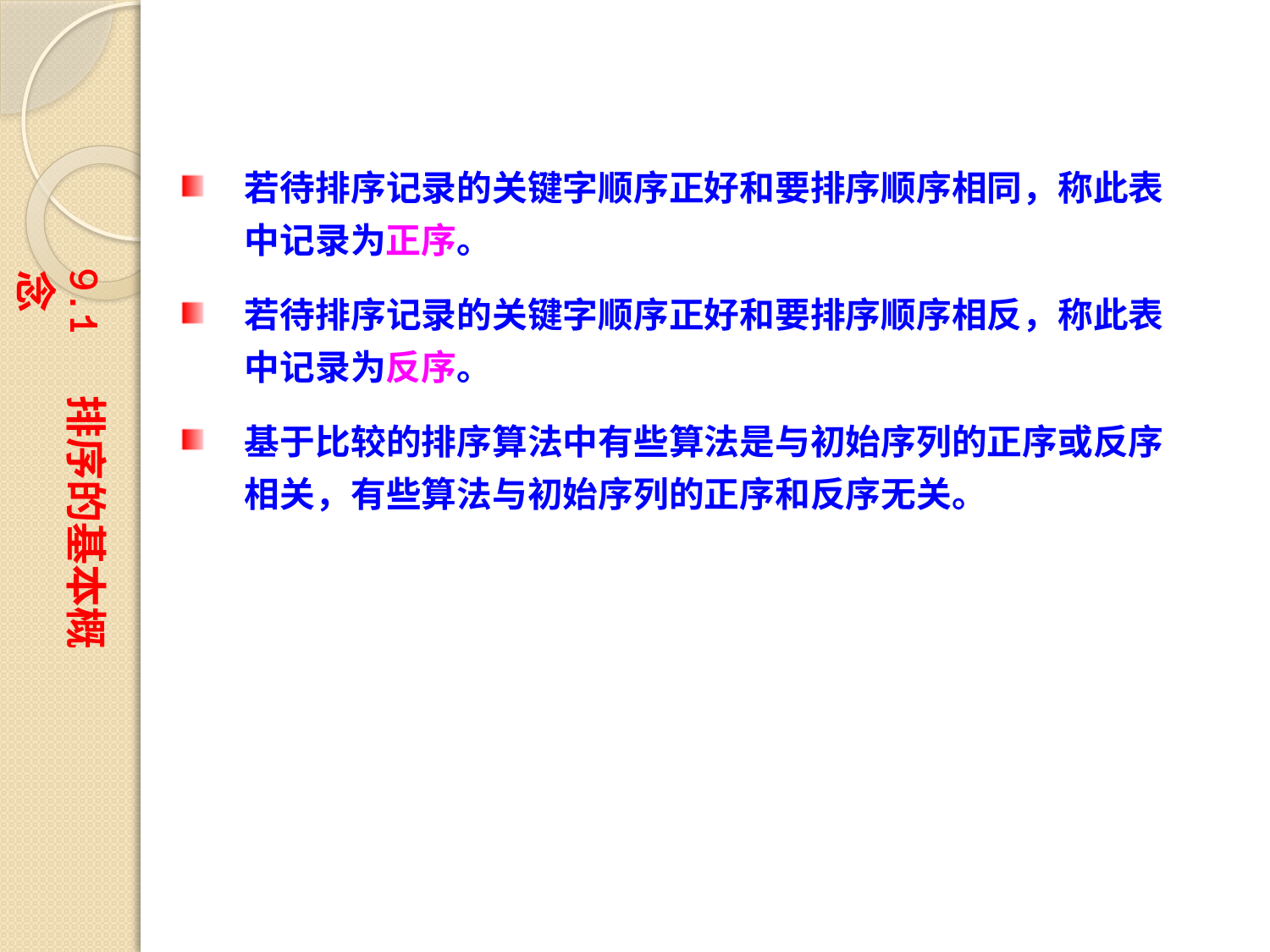

若待排序记录的关键字顺序正好和要排序顺序相同，称此表中记录为正序。
若待排序记录的关键字顺序正好和要排序顺序相反，称此表中记录为反序。
基于比较的排序算法中有些算法是与初始序列的正序或反序相关，有些算法与初始序列的正序和反序无关。
9.1  排序的基本概念